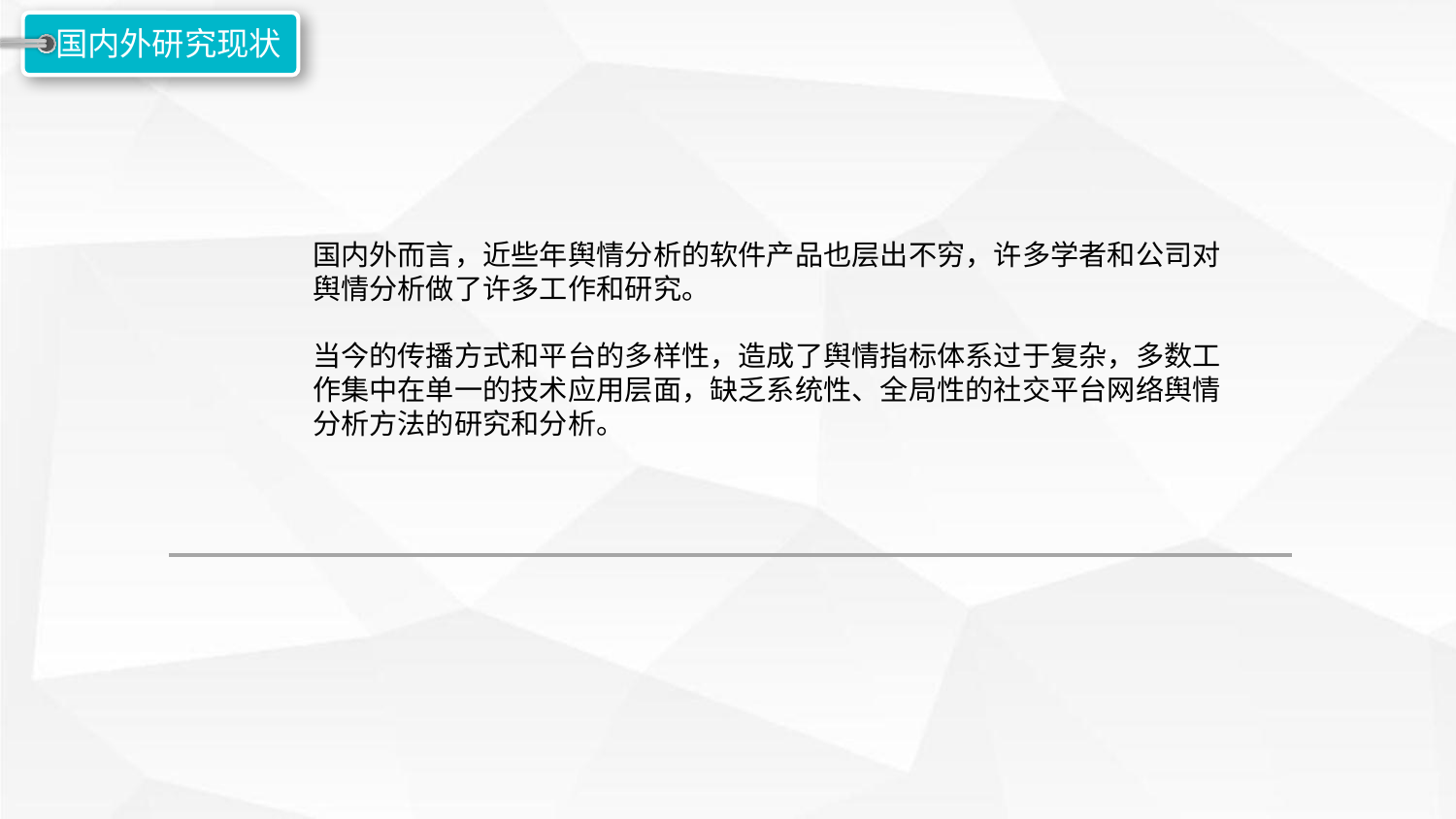

国内外研究现状

国内外而言，近些年舆情分析的软件产品也层出不穷，许多学者和公司对舆情分析做了许多工作和研究。

当今的传播方式和平台的多样性，造成了舆情指标体系过于复杂，多数工作集中在单一的技术应用层面，缺乏系统性、全局性的社交平台网络舆情分析方法的研究和分析。